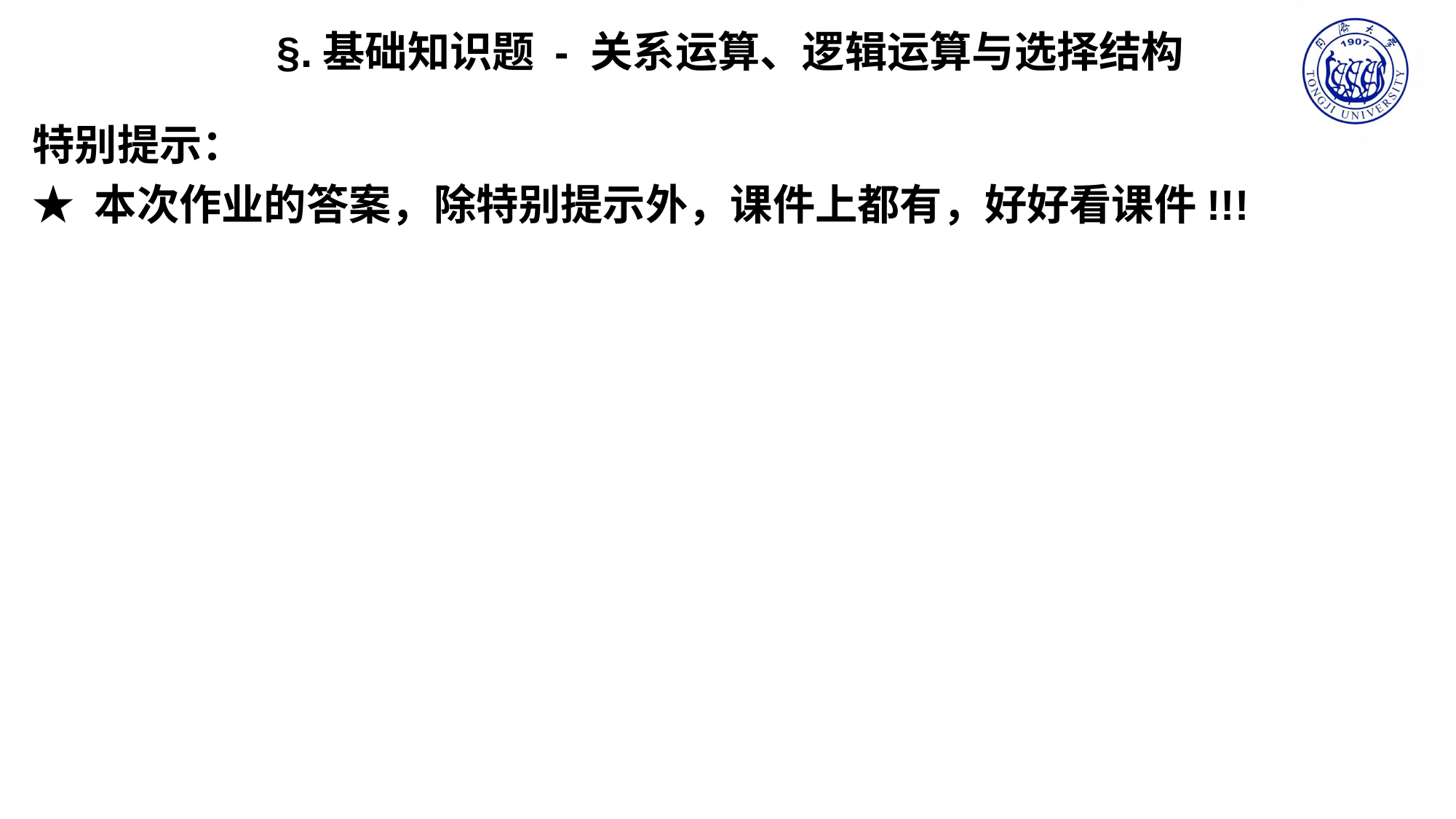

§.基础知识题 - 关系运算、逻辑运算与选择结构

特别提示：
★ 本次作业的答案，除特别提示外，课件上都有，好好看课件!!!